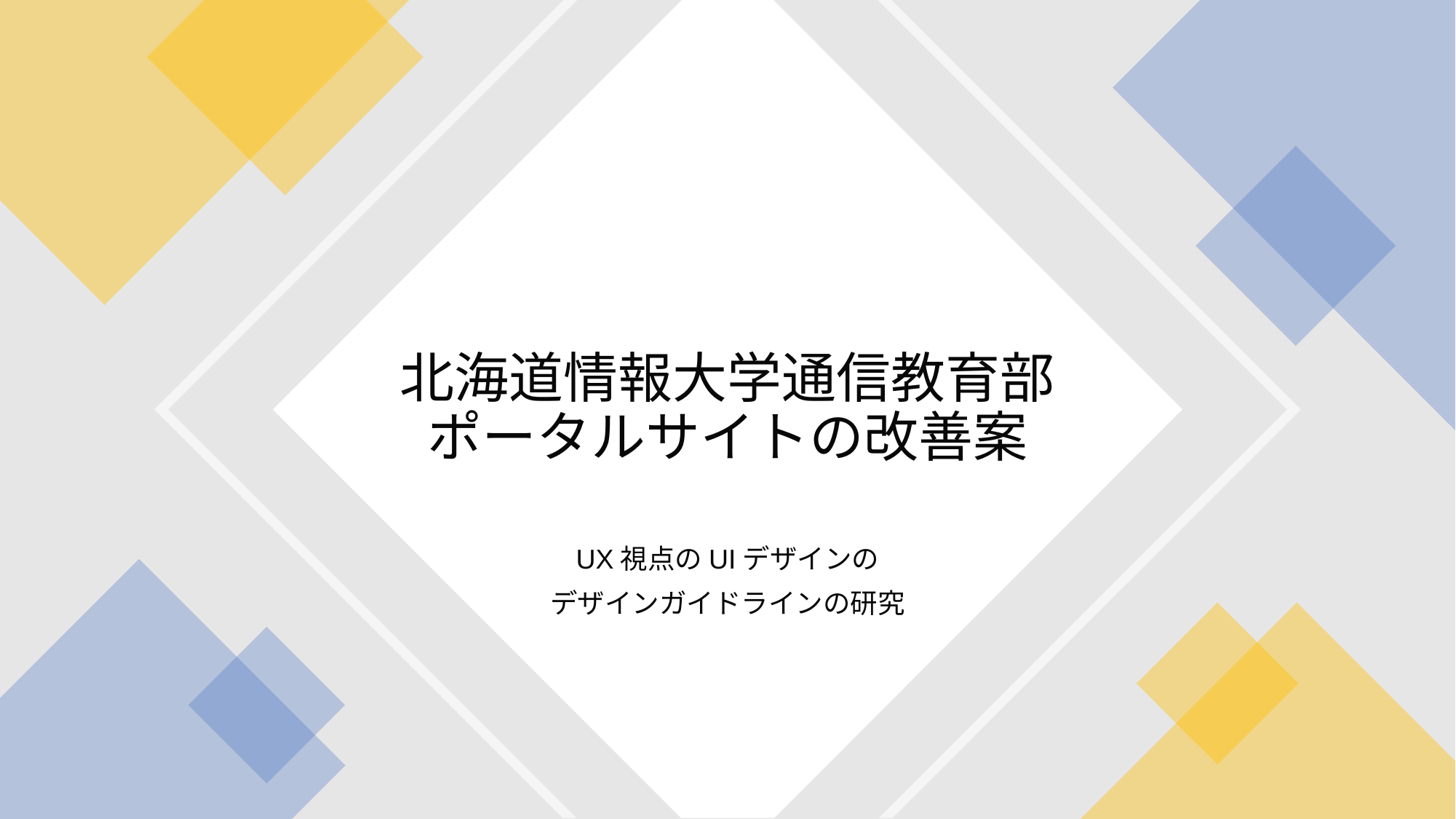

# 北海道情報大学通信教育部ポータルサイトの改善案
UX視点のUIデザインの
デザインガイドラインの研究